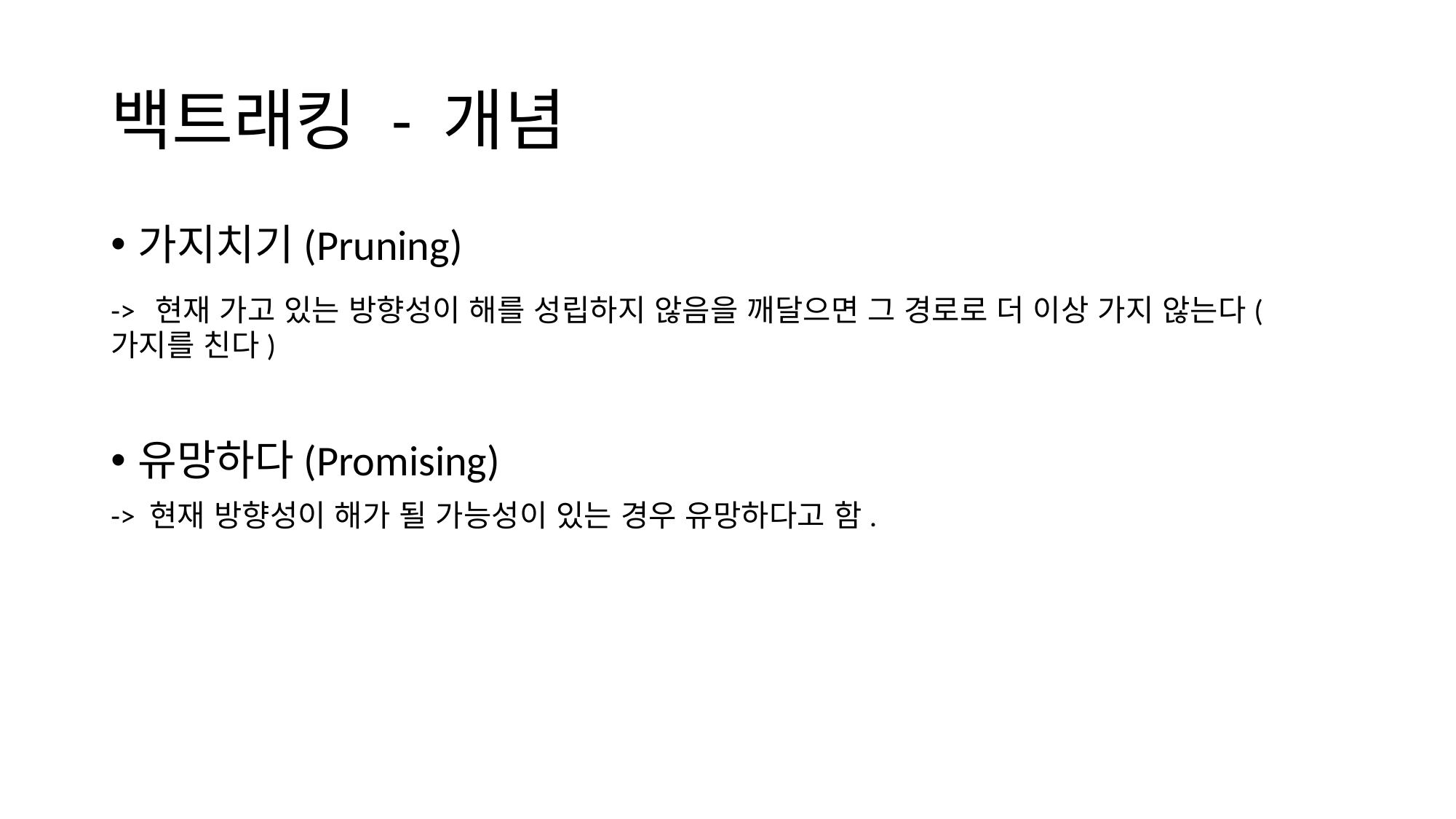

# 백트래킹 - 개념
가지치기(Pruning)
-> 현재 가고 있는 방향성이 해를 성립하지 않음을 깨달으면 그 경로로 더 이상 가지 않는다(가지를 친다)

유망하다(Promising)
-> 현재 방향성이 해가 될 가능성이 있는 경우 유망하다고 함.